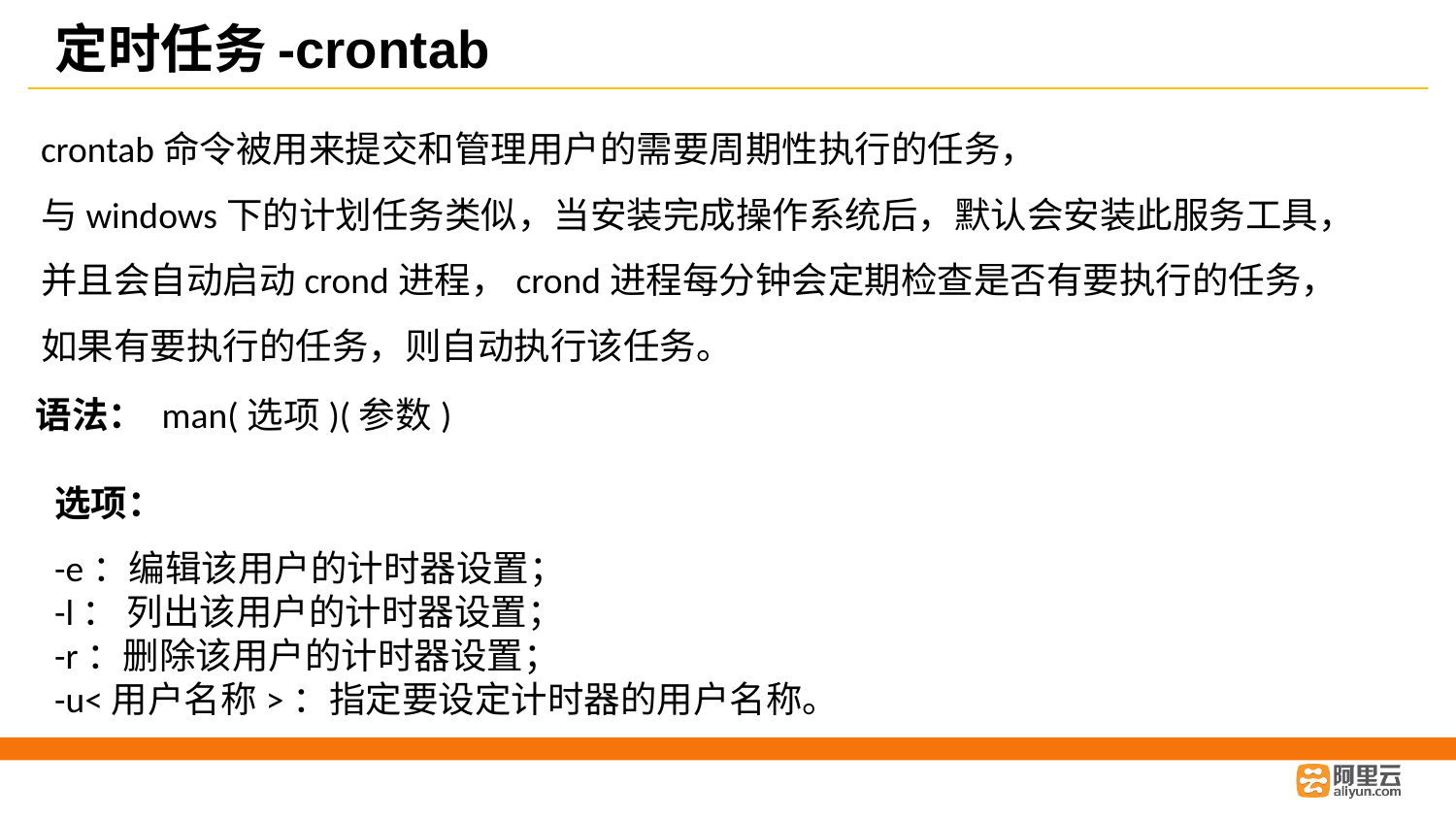

# 定时任务-crontab
crontab命令被用来提交和管理用户的需要周期性执行的任务，
与windows下的计划任务类似，当安装完成操作系统后，默认会安装此服务工具，
并且会自动启动crond进程，crond进程每分钟会定期检查是否有要执行的任务，
如果有要执行的任务，则自动执行该任务。
语法： man(选项)(参数)
选项：
-e：编辑该用户的计时器设置；
-l： 列出该用户的计时器设置；
-r：删除该用户的计时器设置；
-u<用户名称>：指定要设定计时器的用户名称。